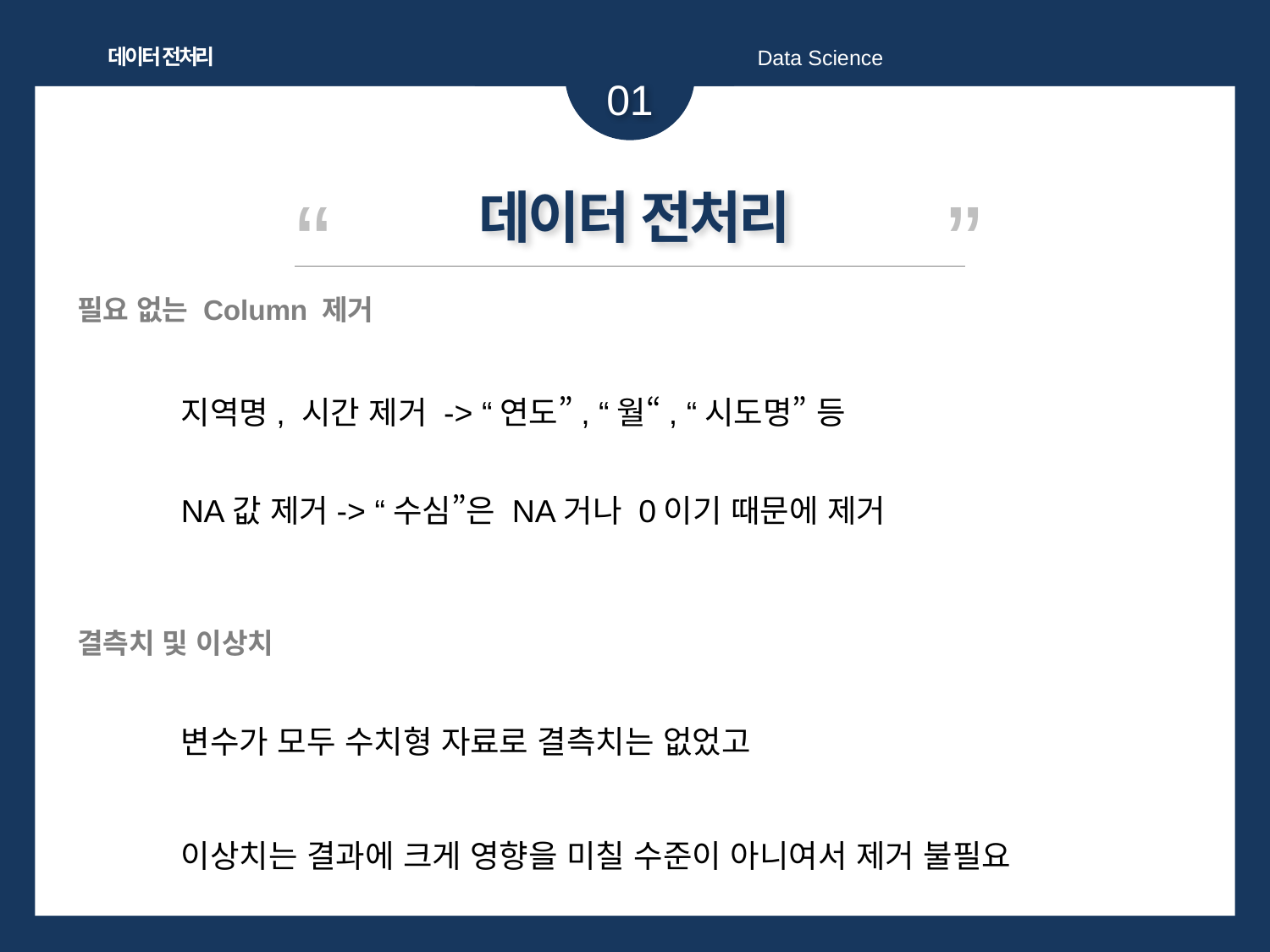

데이터 전처리
Data Science
01

“                     ”
데이터 전처리
필요 없는 Column 제거
지역명, 시간 제거 -> “연도”, “월“, “시도명” 등
NA값 제거-> “수심”은 NA거나 0이기 때문에 제거
결측치 및 이상치
변수가 모두 수치형 자료로 결측치는 없었고

이상치는 결과에 크게 영향을 미칠 수준이 아니여서 제거 불필요